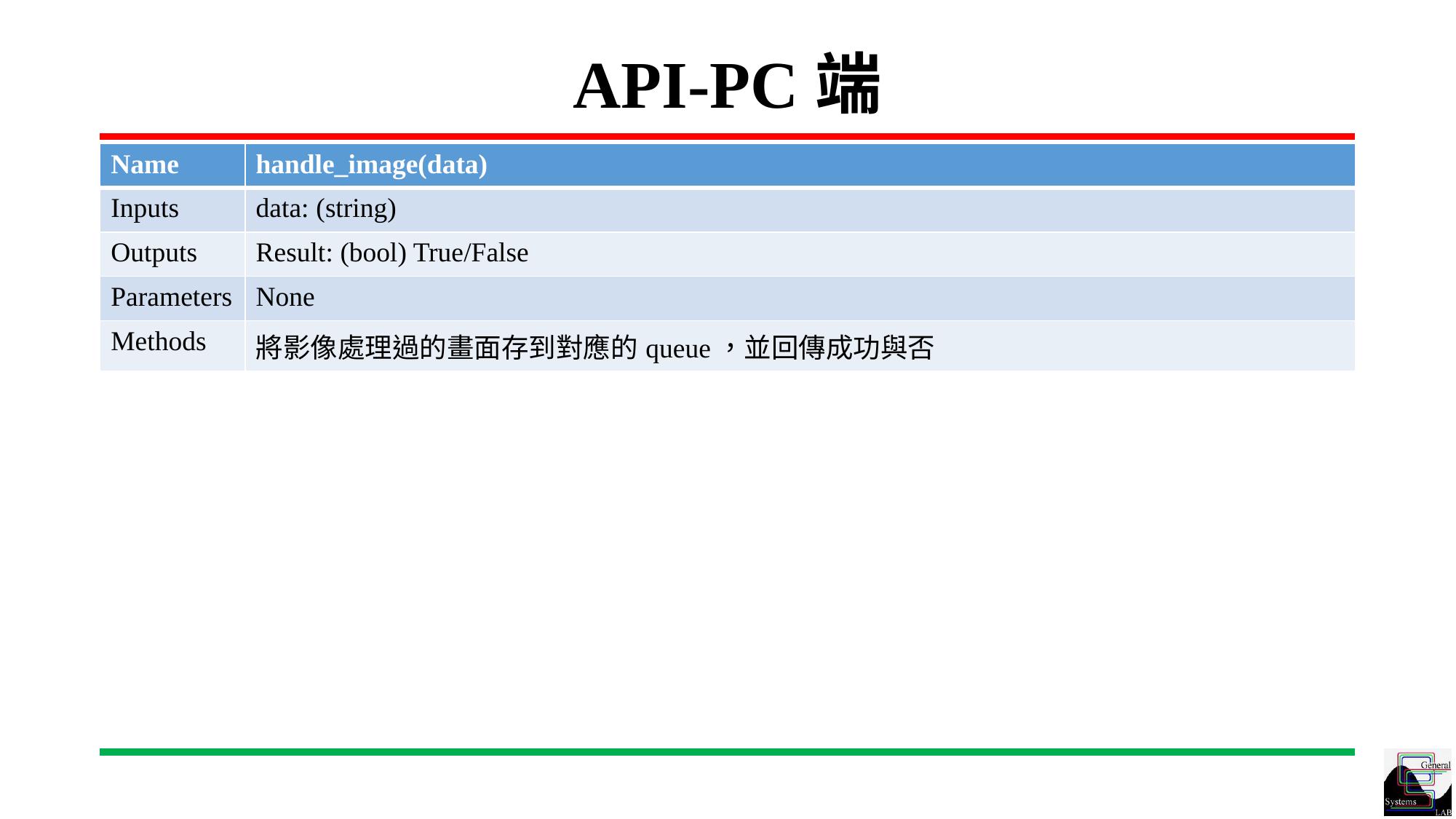

# API-PC端
| Name | handle\_image(data) |
| --- | --- |
| Inputs | data: (string) |
| Outputs | Result: (bool) True/False |
| Parameters | None |
| Methods | 將影像處理過的畫面存到對應的queue，並回傳成功與否 |